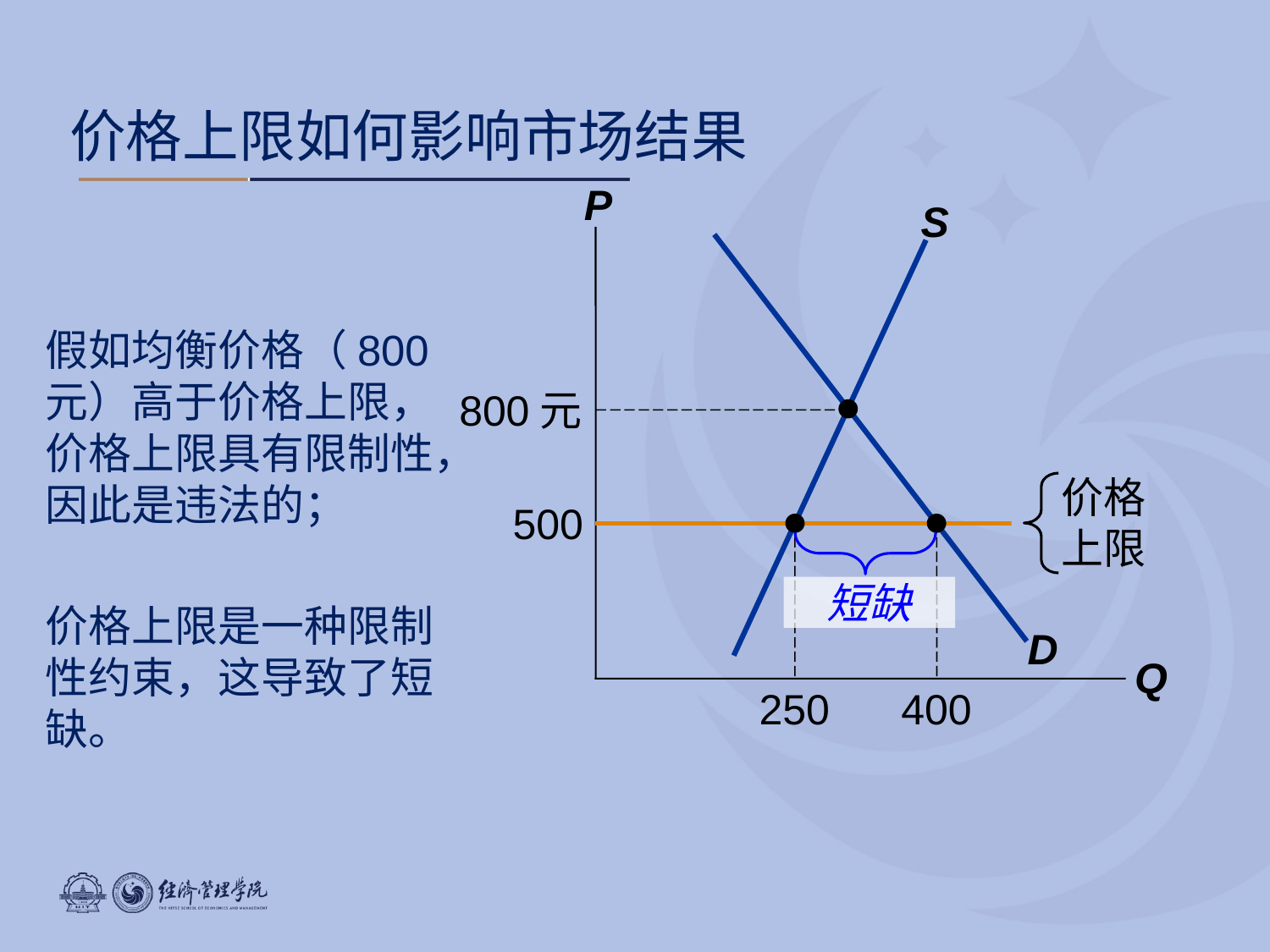

价格上限如何影响市场结果
P

Q
S

D
假如均衡价格（800元）高于价格上限，价格上限具有限制性，因此是违法的；

价格上限是一种限制性约束，这导致了短缺。
800元

价格上限

500

250

400

短缺